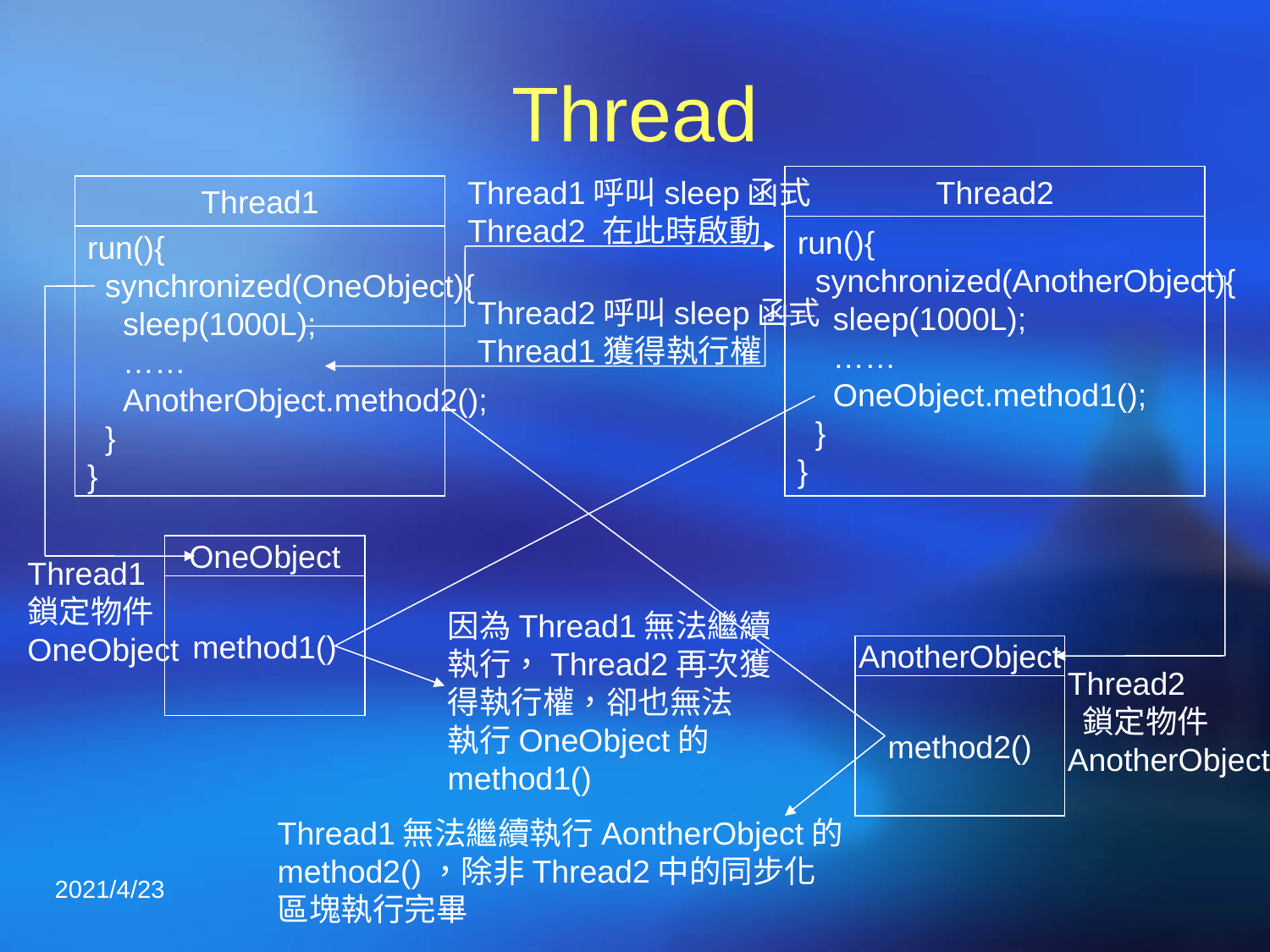

# Thread
Thread2
Thread1
Thread1呼叫sleep函式
Thread2 在此時啟動
run(){
  synchronized(AnotherObject){
    sleep(1000L);
    ……
    OneObject.method1();
  }
}
run(){
  synchronized(OneObject){
    sleep(1000L);
    ……
    AnotherObject.method2();
  }
}

Thread2呼叫sleep函式
Thread1獲得執行權

OneObject
Thread1
鎖定物件
OneObject

method1()
因為Thread1無法繼續
執行，Thread2再次獲
得執行權，卻也無法
執行OneObject的
method1()
AnotherObject

Thread2
 鎖定物件
AnotherObject
method2()

Thread1無法繼續執行AontherObject的
method2()，除非Thread2中的同步化
區塊執行完畢
2021/4/23